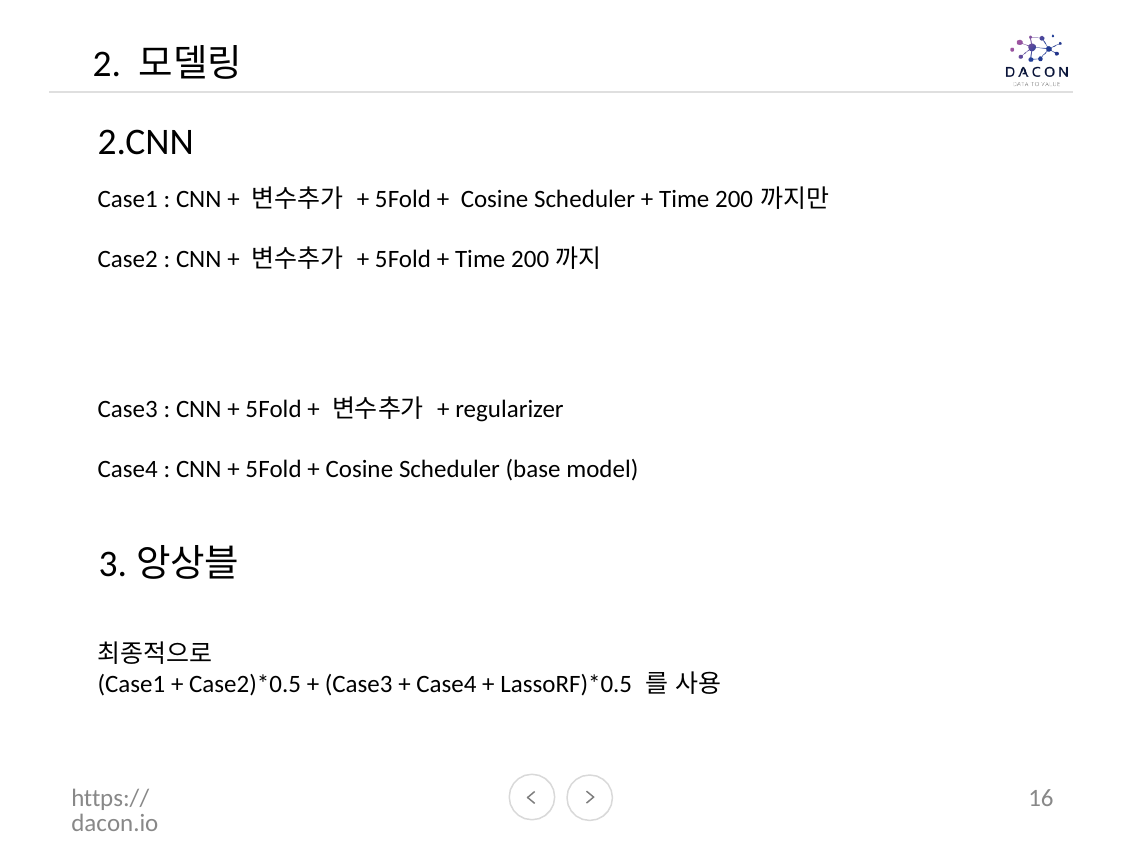

2. 모델링
2.CNN
Case1 : CNN + 변수추가 + 5Fold +  Cosine Scheduler + Time 200까지만

Case2 : CNN + 변수추가 + 5Fold + Time 200까지

Case3 : CNN + 5Fold + 변수추가 + regularizer

Case4 : CNN + 5Fold + Cosine Scheduler (base model)

3.앙상블
최종적으로
(Case1 + Case2)*0.5 + (Case3 + Case4 + LassoRF)*0.5 를 사용

https://dacon.io
16